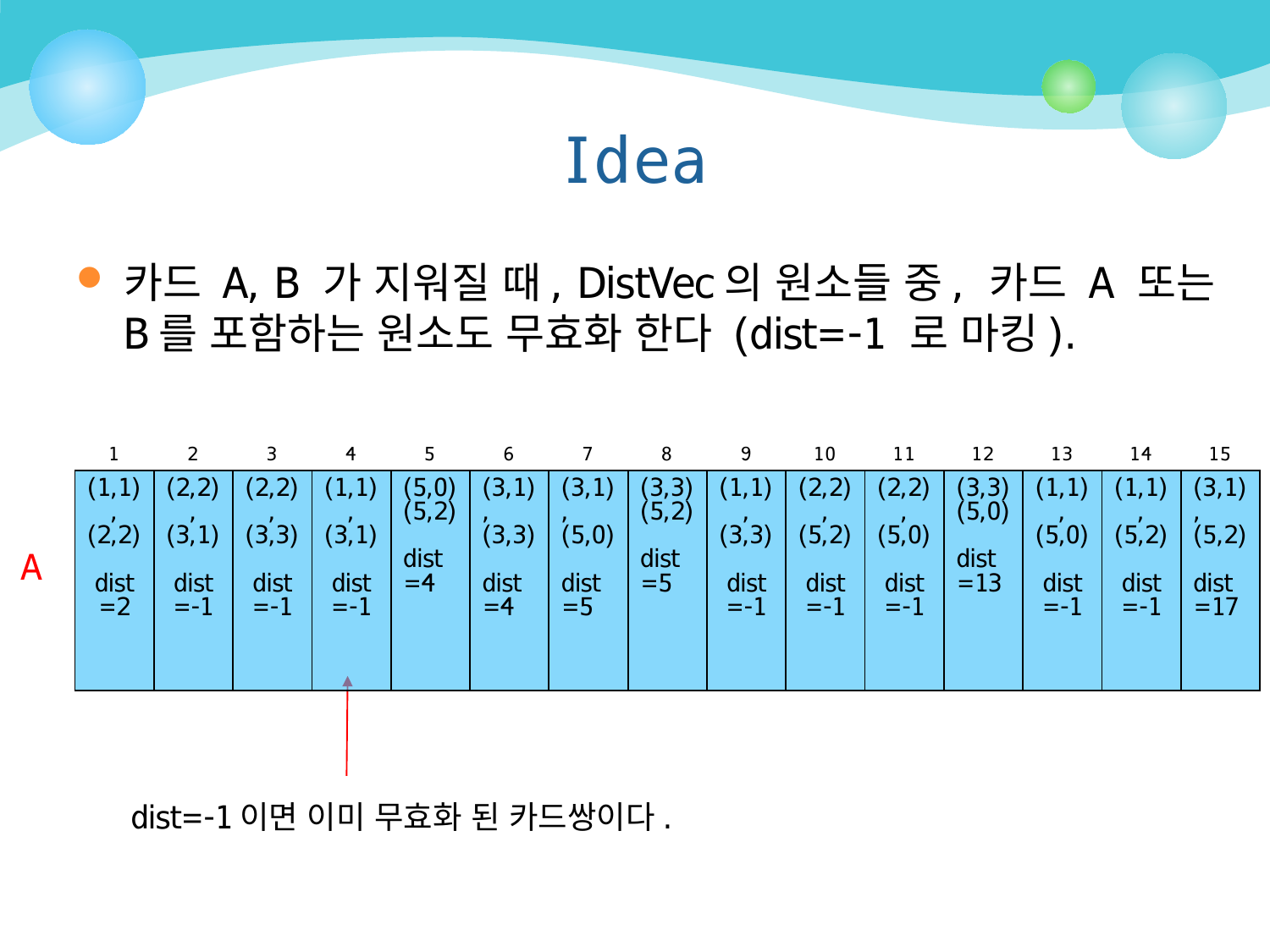

# Idea
카드 A, B 가 지워질 때, DistVec의 원소들 중, 카드 A 또는 B를 포함하는 원소도 무효화 한다 (dist=-1 로 마킹).
| 1 | 2 | 3 | 4 | 5 | 6 | 7 | 8 | 9 | 10 | 11 | 12 | 13 | 14 | 15 |
| --- | --- | --- | --- | --- | --- | --- | --- | --- | --- | --- | --- | --- | --- | --- |
| (1,1), (2,2) dist=2 | (2,2), (3,1) dist=-1 | (2,2), (3,3) dist=-1 | (1,1), (3,1) dist=-1 | (5,0) (5,2) dist=4 | (3,1), (3,3) dist=4 | (3,1), (5,0) dist=5 | (3,3) (5,2) dist=5 | (1,1), (3,3) dist=-1 | (2,2), (5,2) dist=-1 | (2,2), (5,0) dist=-1 | (3,3) (5,0) dist=13 | (1,1), (5,0) dist=-1 | (1,1), (5,2) dist=-1 | (3,1), (5,2) dist=17 |
A
dist=-1이면 이미 무효화 된 카드쌍이다.